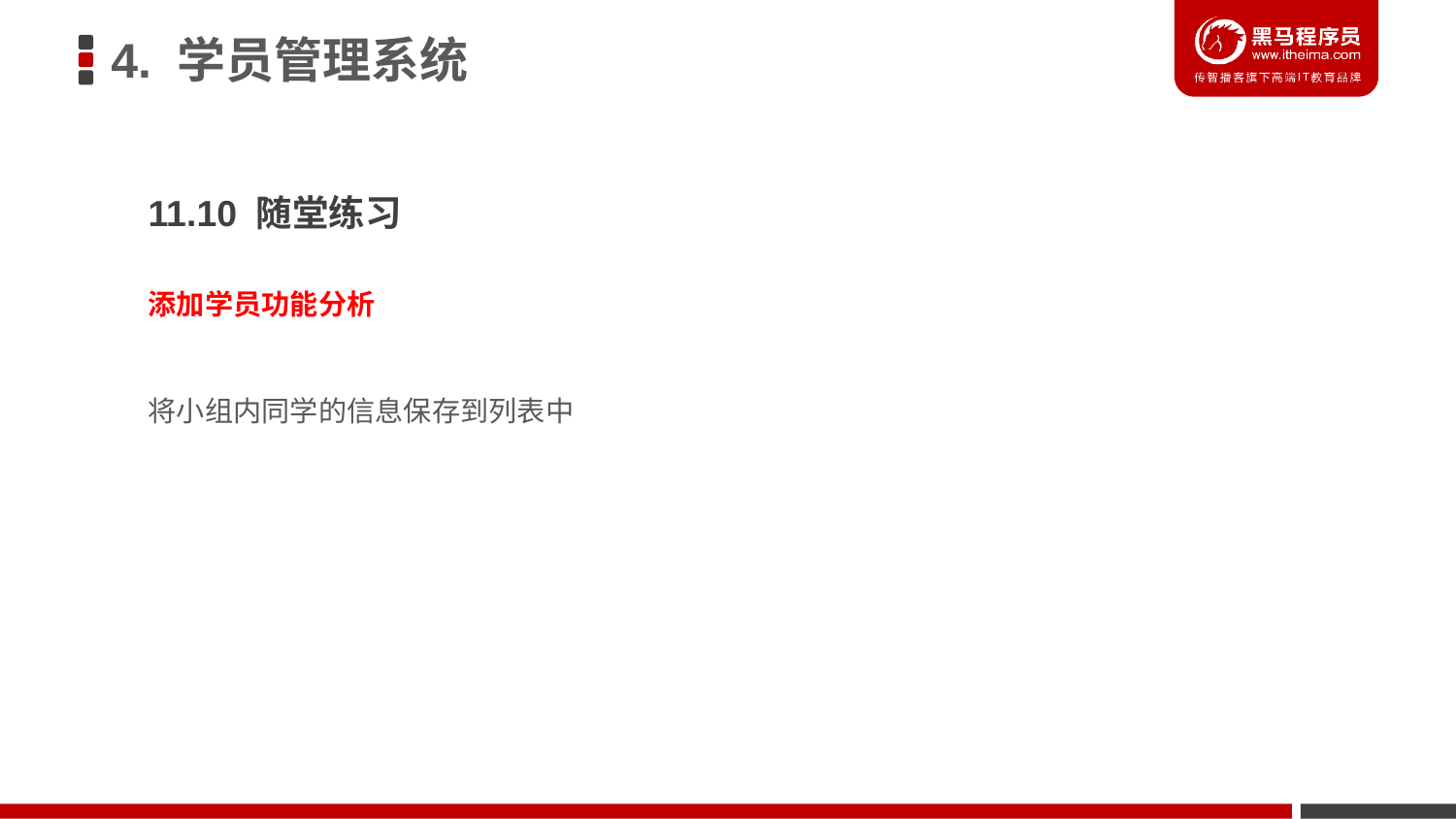

4. 学员管理系统
11.10 随堂练习
添加学员功能分析
将小组内同学的信息保存到列表中